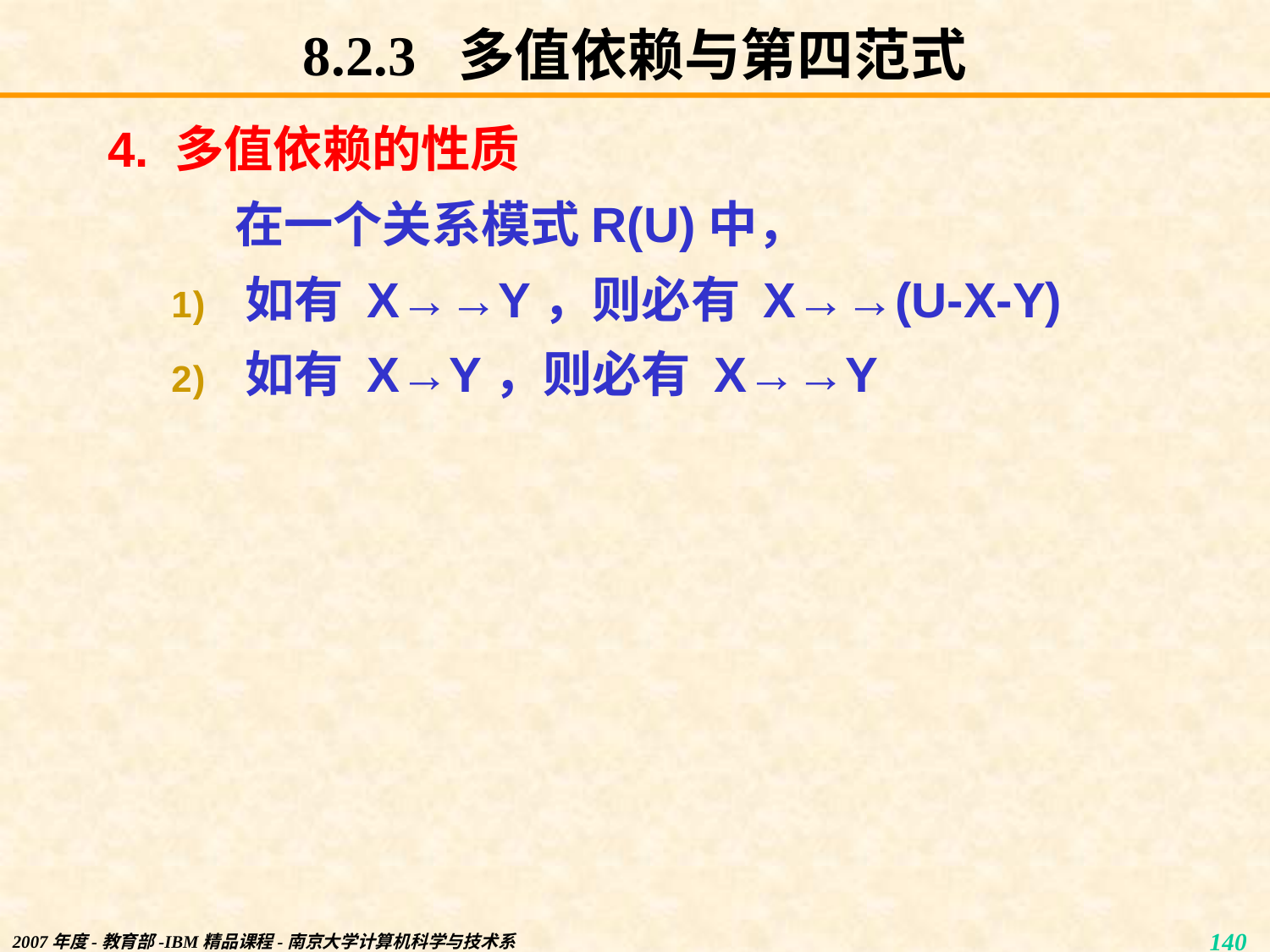

# 8.2.3  多值依赖与第四范式
4. 多值依赖的性质
在一个关系模式R(U)中，
如有 X→→Y，则必有 X→→(U-X-Y)
如有 X→Y，则必有 X→→Y
140
2007年度-教育部-IBM精品课程-南京大学计算机科学与技术系